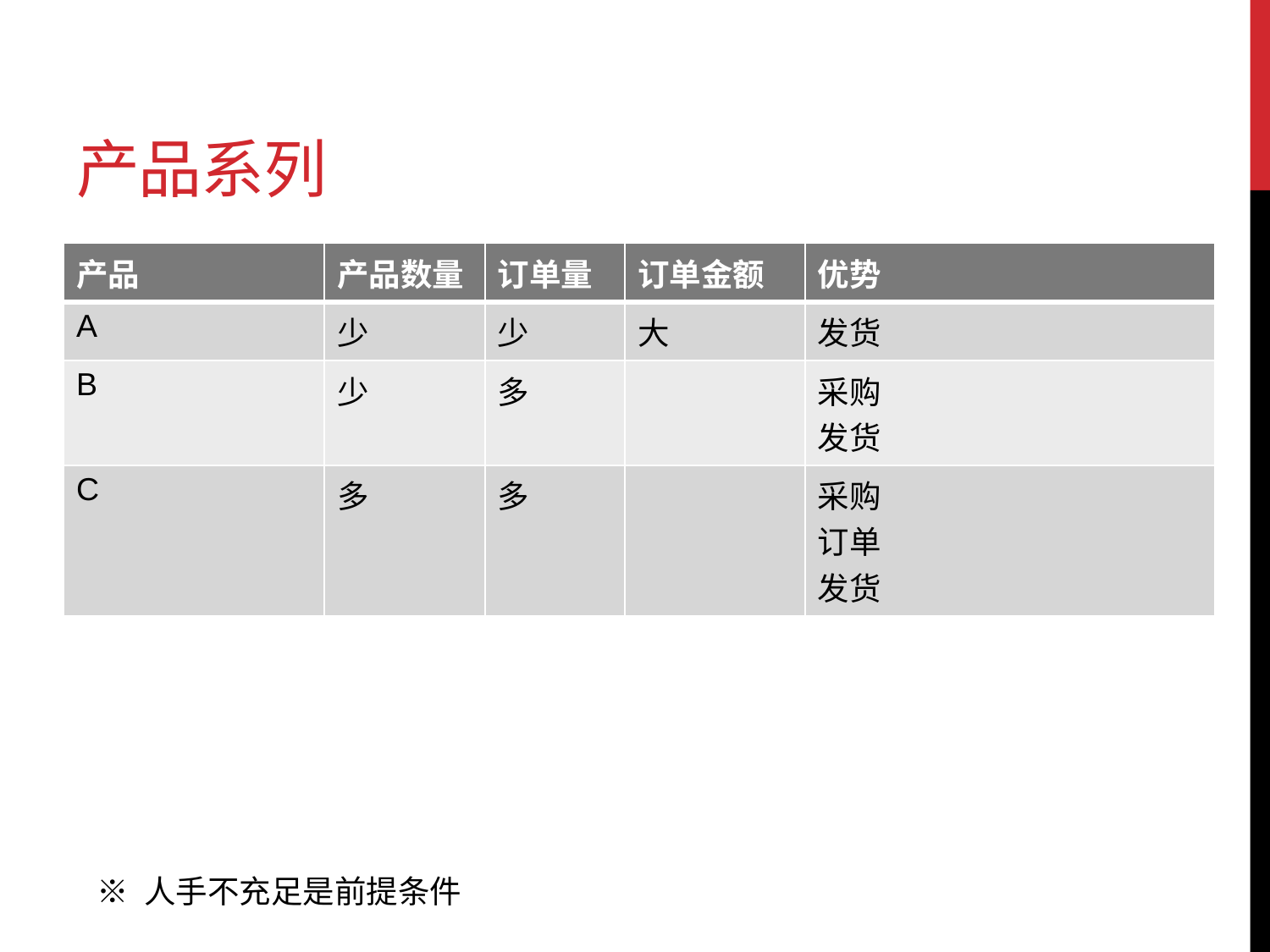

# 产品系列
| 产品 | 产品数量 | 订单量 | 订单金额 | 优势 |
| --- | --- | --- | --- | --- |
| A | 少 | 少 | 大 | 发货 |
| B | 少 | 多 |  | 采购 发货 |
| C | 多 | 多 |  | 采购 订单 发货 |
※ 人手不充足是前提条件